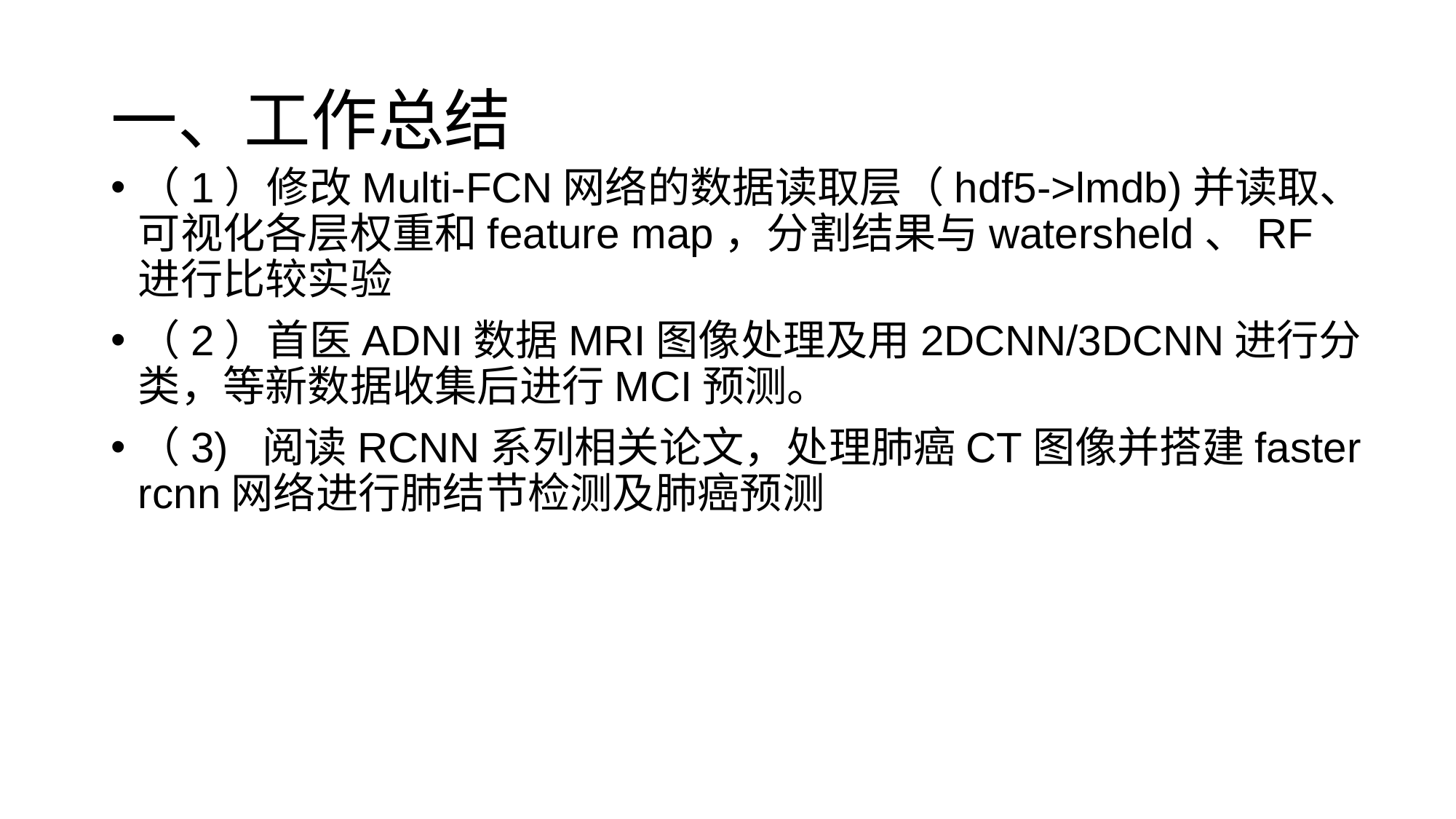

# 一、工作总结
（1）修改Multi-FCN网络的数据读取层（hdf5->lmdb)并读取、可视化各层权重和feature map，分割结果与watersheld、RF进行比较实验
（2）首医ADNI数据MRI图像处理及用2DCNN/3DCNN进行分类，等新数据收集后进行MCI预测。
（3)  阅读RCNN系列相关论文，处理肺癌CT图像并搭建faster rcnn网络进行肺结节检测及肺癌预测